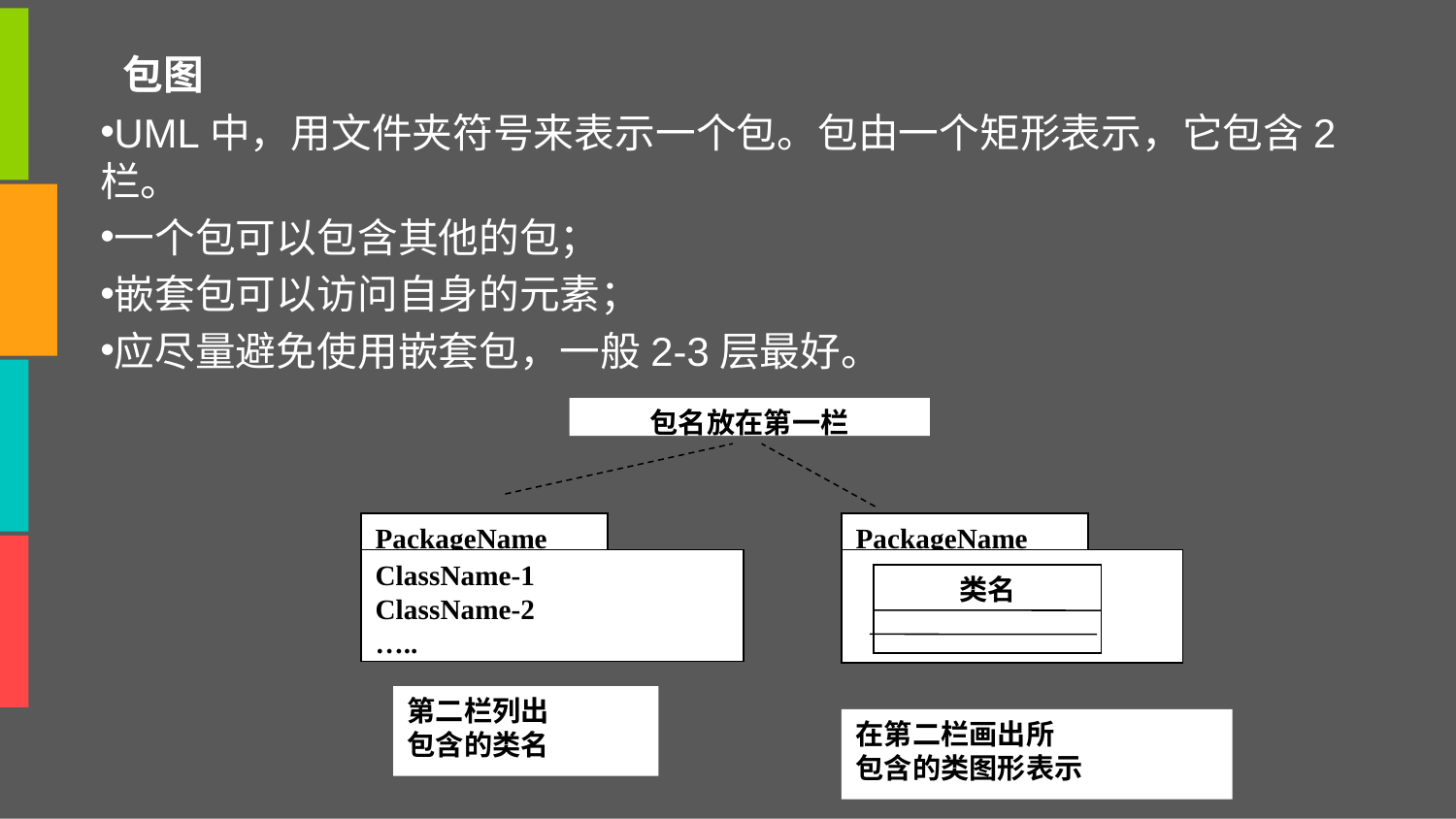

包图
UML中，用文件夹符号来表示一个包。包由一个矩形表示，它包含2栏。
一个包可以包含其他的包；
嵌套包可以访问自身的元素；
应尽量避免使用嵌套包，一般2-3层最好。

包名放在第一栏

PackageName

PackageName

ClassName-1
ClassName-2
…..

类名

第二栏列出
包含的类名
在第二栏画出所
包含的类图形表示